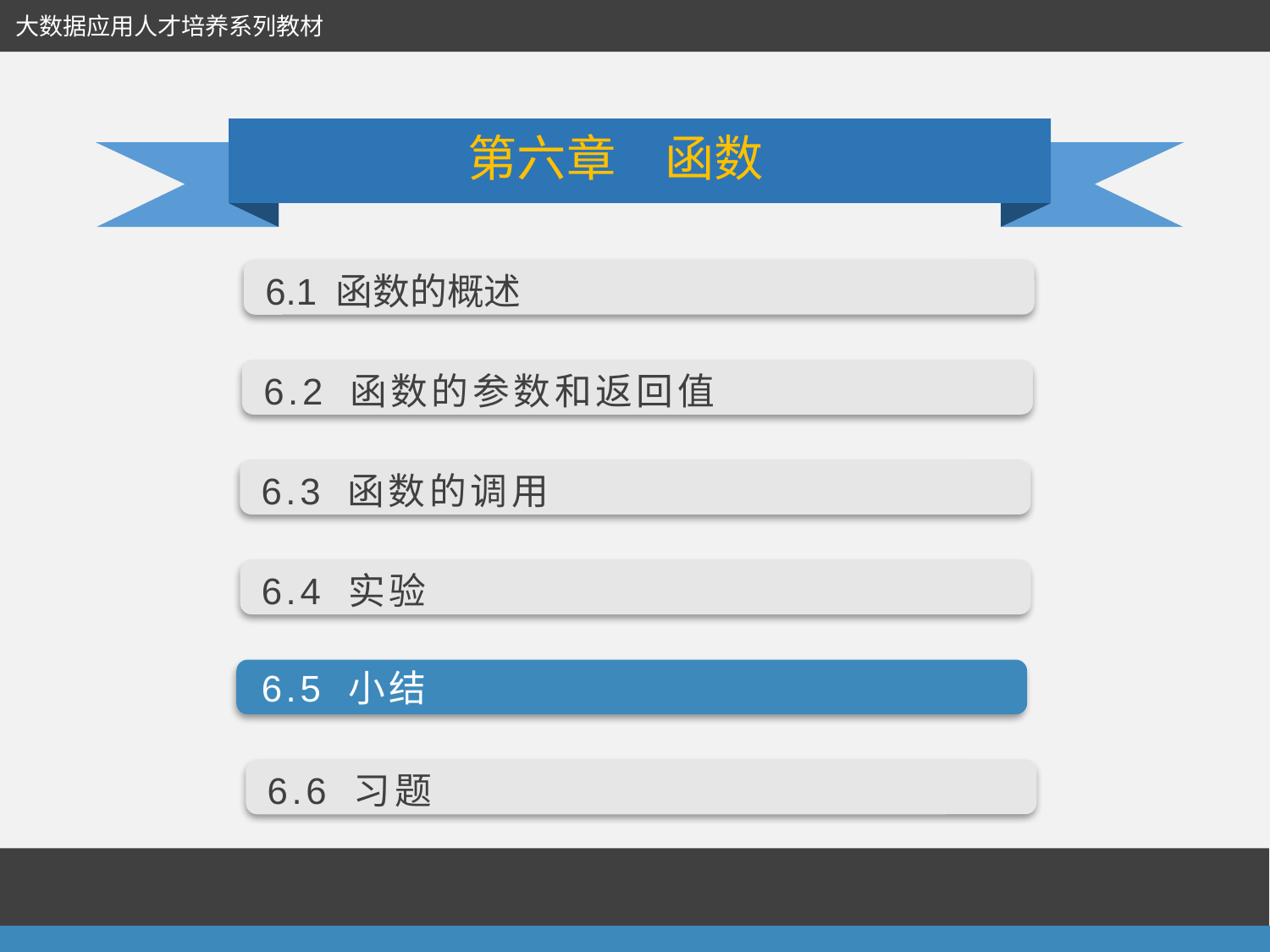

大数据应用人才培养系列教材

第六章　函数

6.1 函数的概述

6.2 函数的参数和返回值

6.3 函数的调用

6.4 实验
6.5 小结

6.6 习题